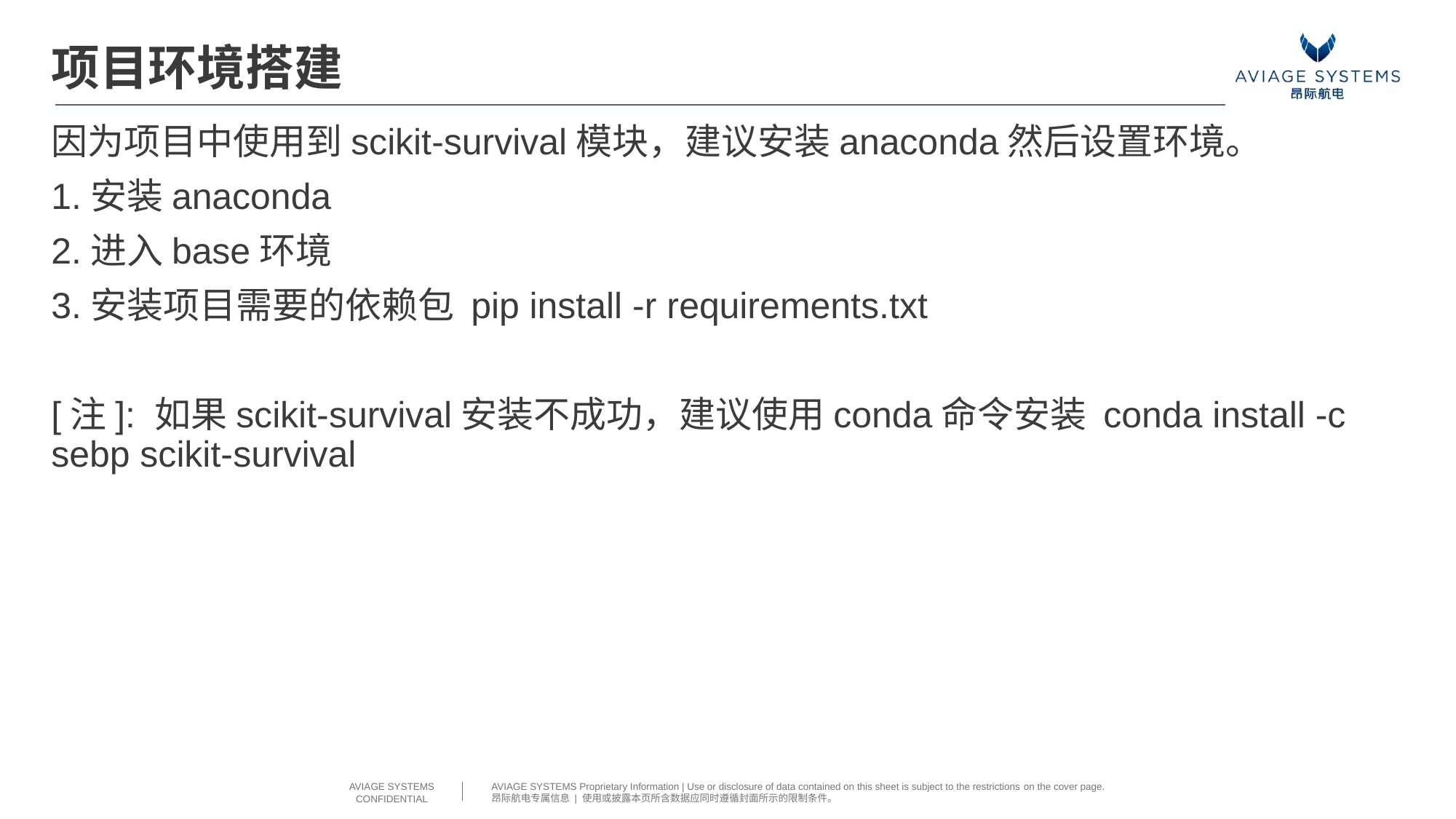

# 项目环境搭建
因为项目中使用到scikit-survival模块，建议安装anaconda然后设置环境。
1.安装anaconda
2.进入base环境
3.安装项目需要的依赖包 pip install -r requirements.txt

[注]: 如果scikit-survival安装不成功，建议使用conda命令安装 conda install -c sebp scikit-survival